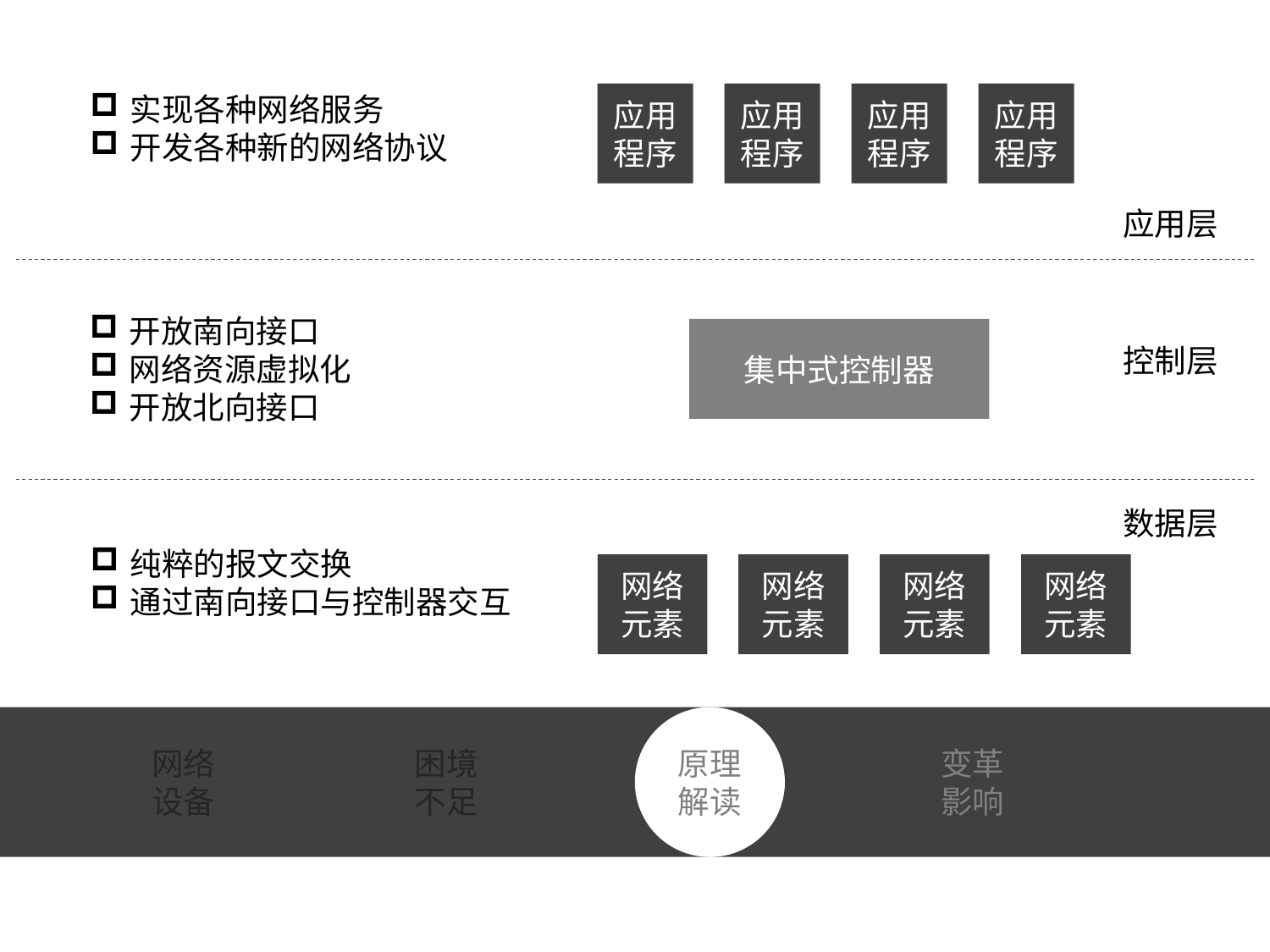

实现各种网络服务
开发各种新的网络协议
应用程序
应用程序
应用程序
应用程序
应用层
开放南向接口
网络资源虚拟化
开放北向接口
集中式控制器
控制层
数据层
纯粹的报文交换
通过南向接口与控制器交互
网络元素
网络元素
网络元素
网络元素

网络
设备
困境
不足
原理
解读
变革
影响